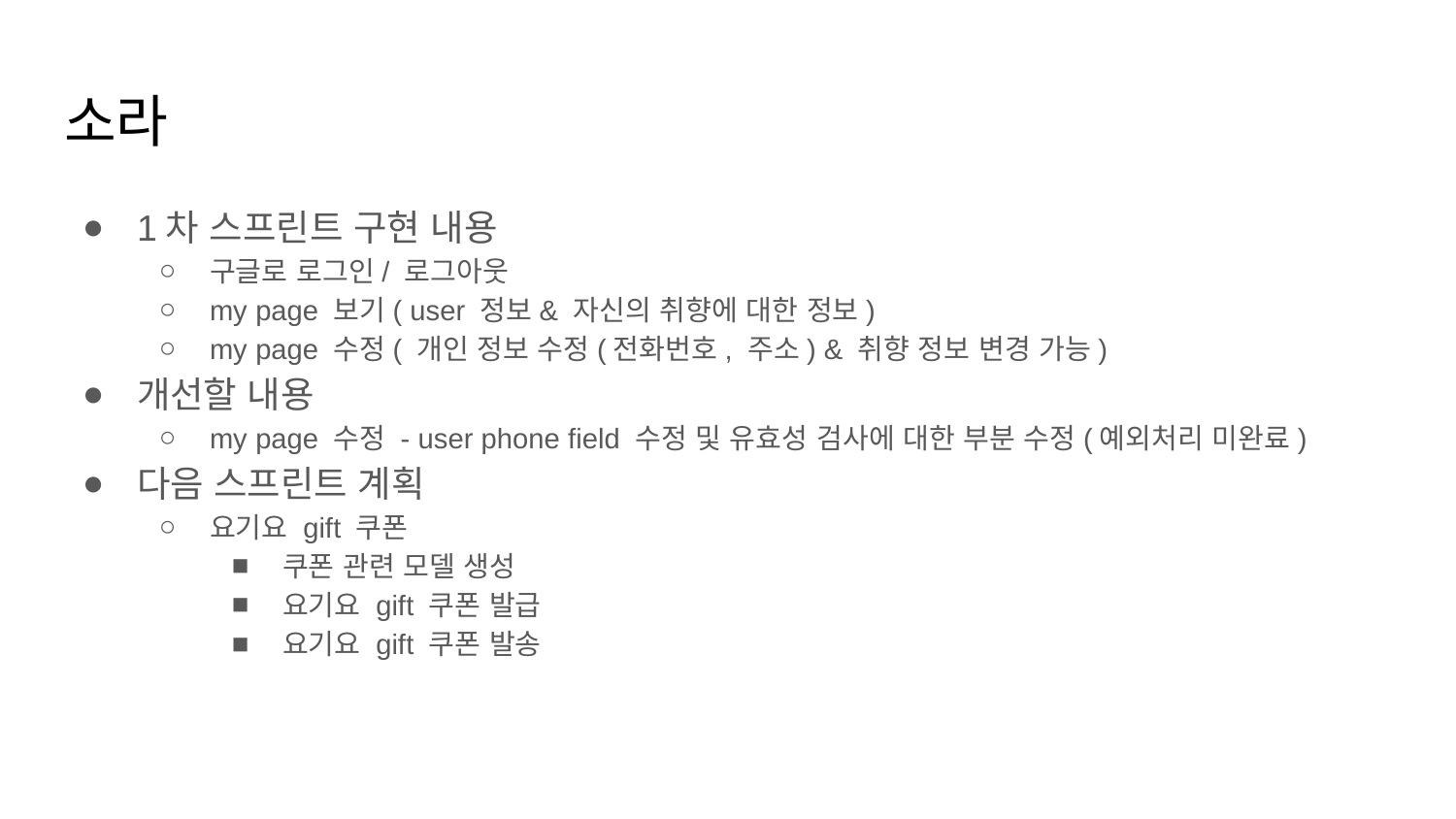

# 소라
1차 스프린트 구현 내용
구글로 로그인/ 로그아웃
my page 보기( user 정보& 자신의 취향에 대한 정보)
my page 수정( 개인 정보 수정(전화번호, 주소) & 취향 정보 변경 가능)
개선할 내용
my page 수정 - user phone field 수정 및 유효성 검사에 대한 부분 수정(예외처리 미완료)
다음 스프린트 계획
요기요 gift 쿠폰
쿠폰 관련 모델 생성
요기요 gift 쿠폰 발급
요기요 gift 쿠폰 발송